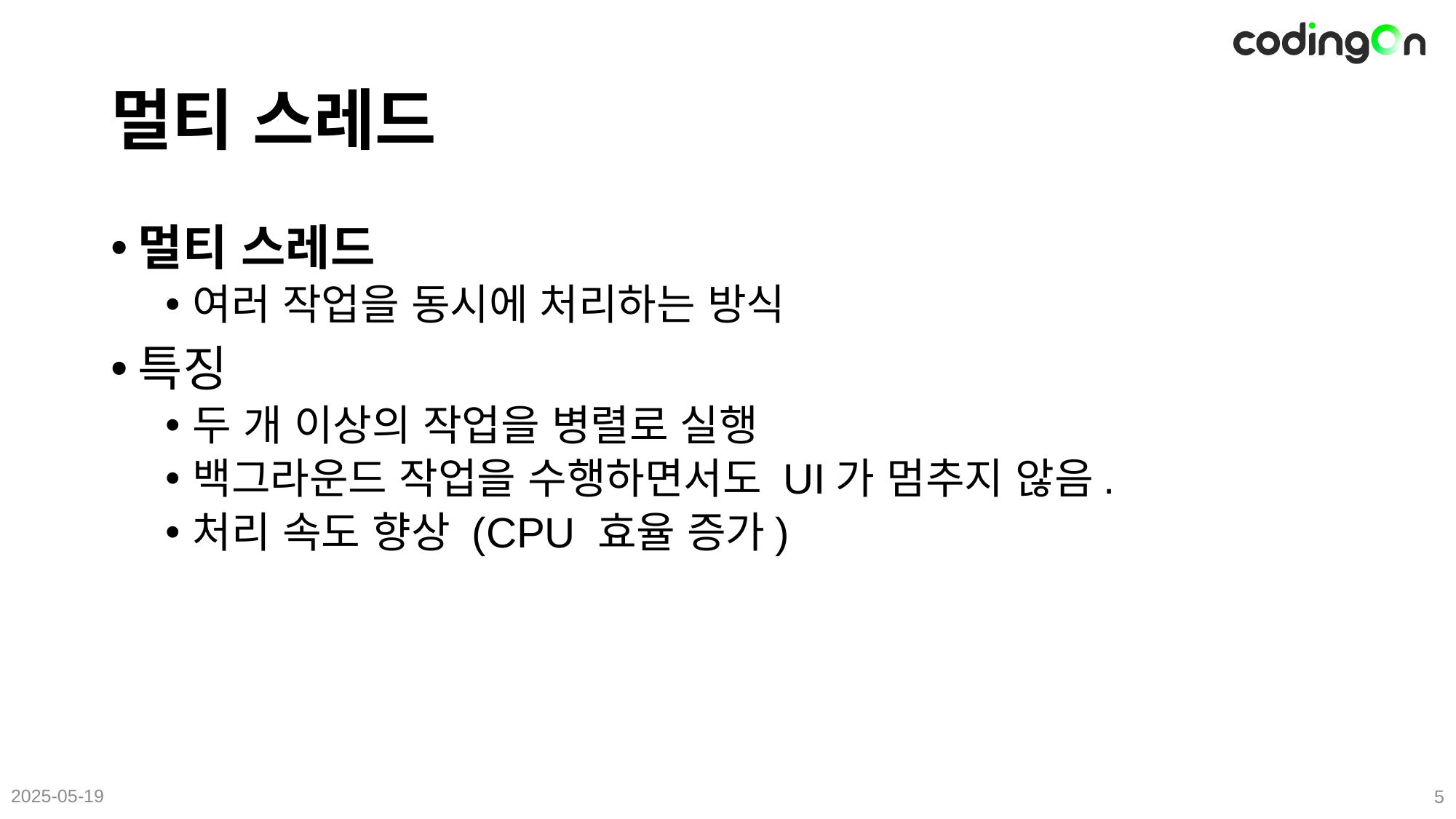

# 멀티 스레드
멀티 스레드
여러 작업을 동시에 처리하는 방식
특징
두 개 이상의 작업을 병렬로 실행
백그라운드 작업을 수행하면서도 UI가 멈추지 않음.
처리 속도 향상 (CPU 효율 증가)
2025-05-19
5